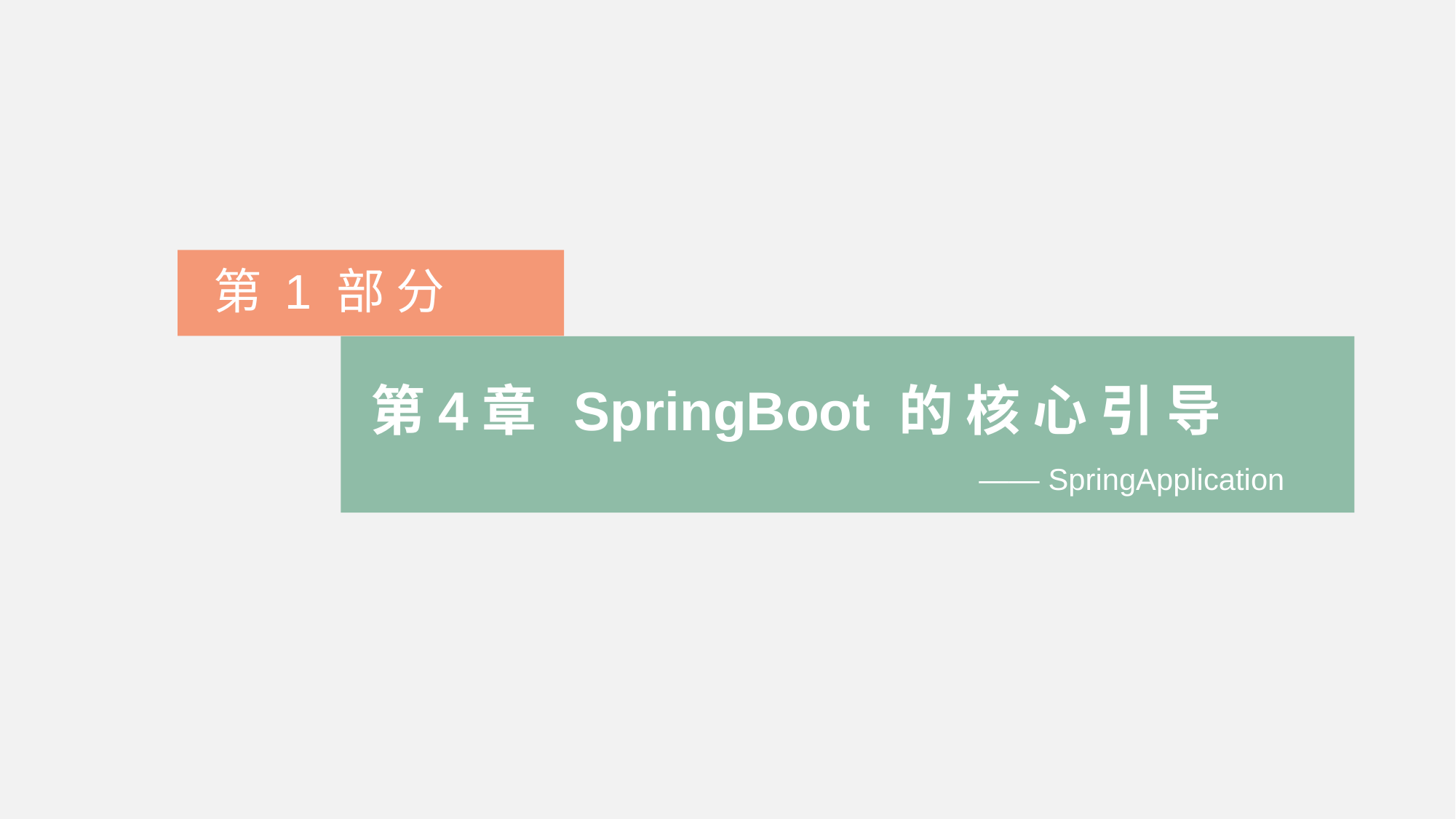

第 1 部 分

第4章  SpringBoot 的 核 心 引 导
—— SpringApplication